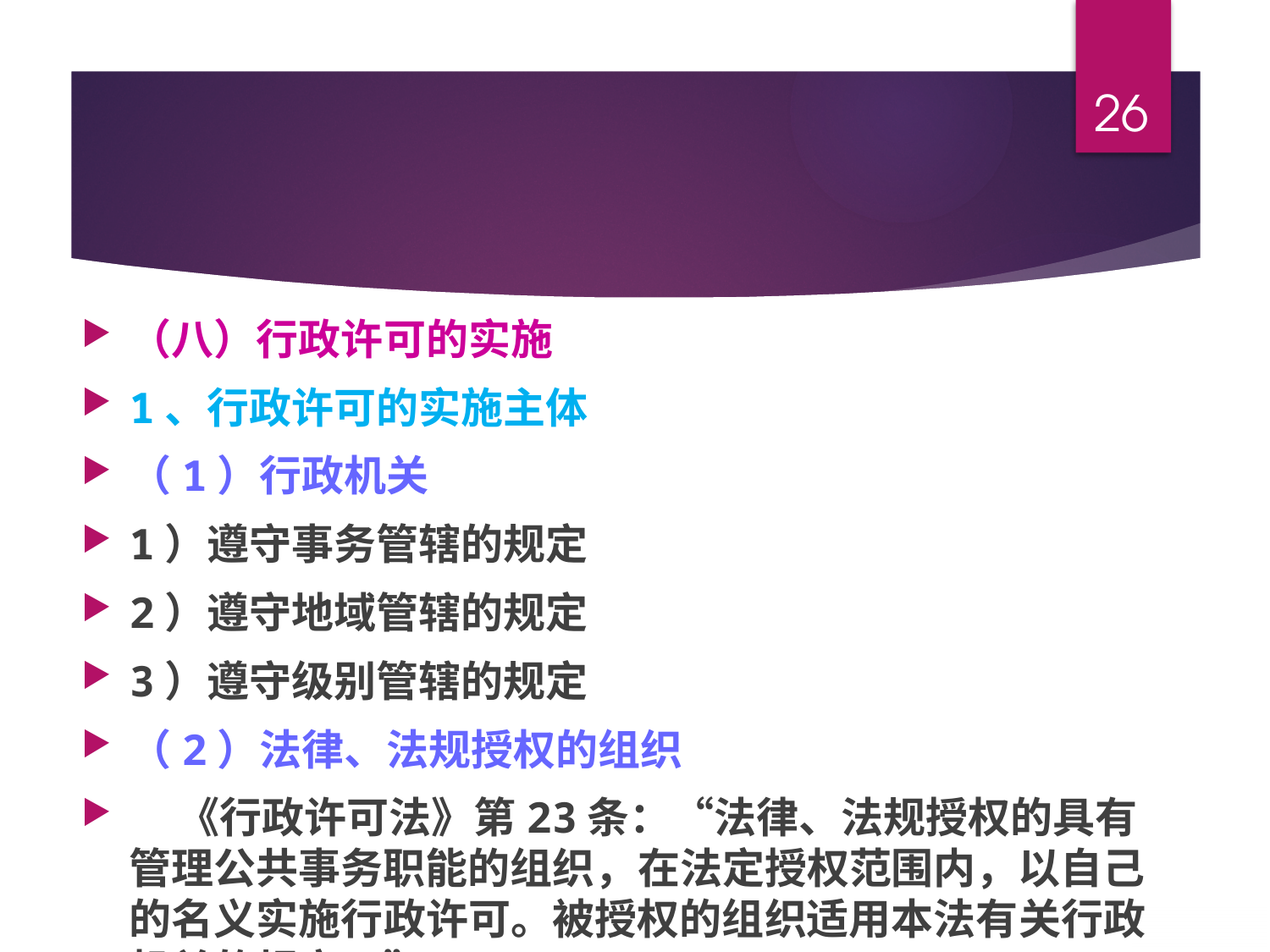

26
#
（八）行政许可的实施
1、行政许可的实施主体
（1）行政机关
1）遵守事务管辖的规定
2）遵守地域管辖的规定
3）遵守级别管辖的规定
（2）法律、法规授权的组织
    《行政许可法》第23条：“法律、法规授权的具有管理公共事务职能的组织，在法定授权范围内，以自己的名义实施行政许可。被授权的组织适用本法有关行政机关的规定。”